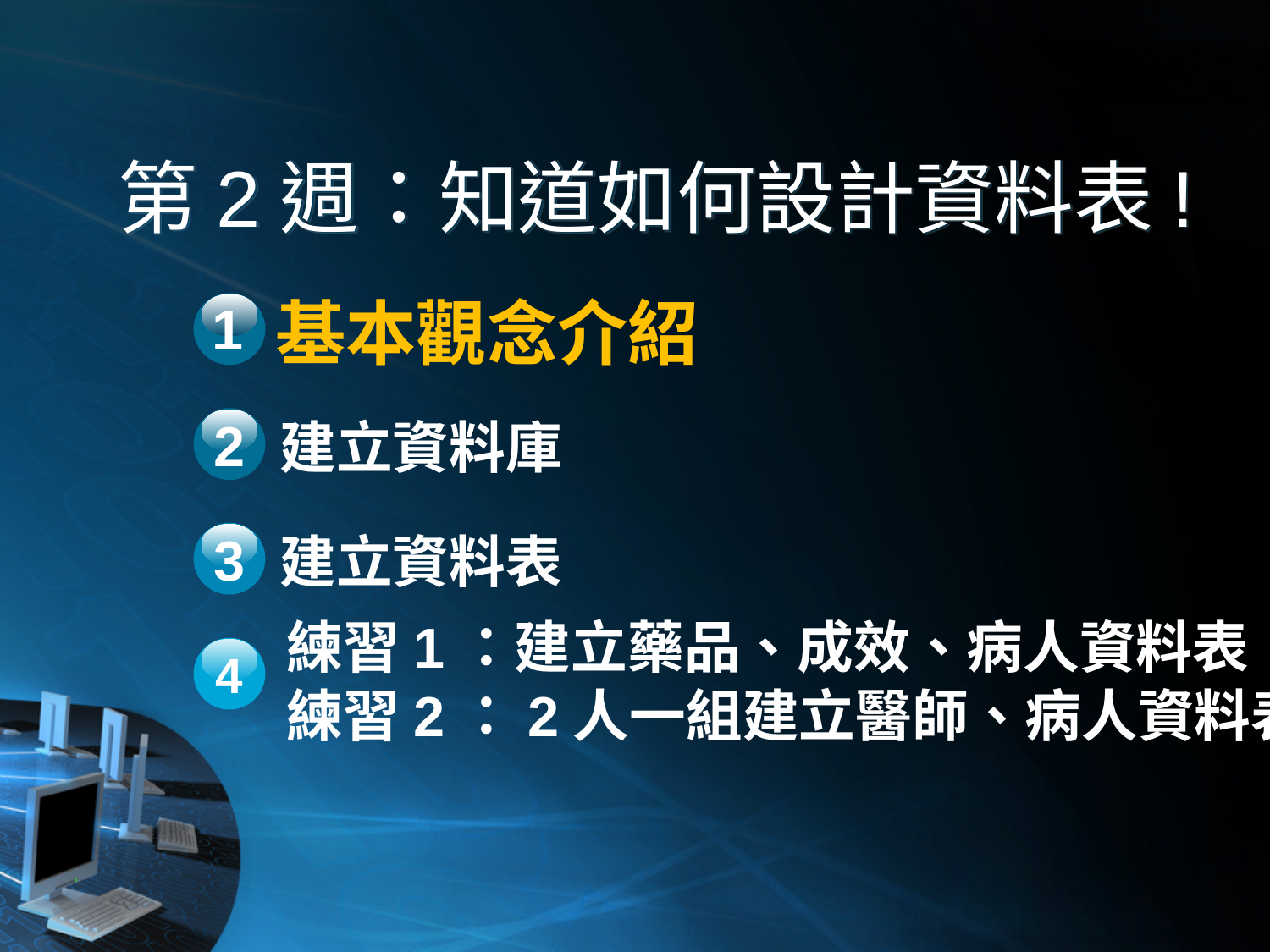

第2週：知道如何設計資料表!
1
基本觀念介紹

建立資料庫
2

建立資料表
3

4
練習1：建立藥品、成效、病人資料表
練習2：2人一組建立醫師、病人資料表